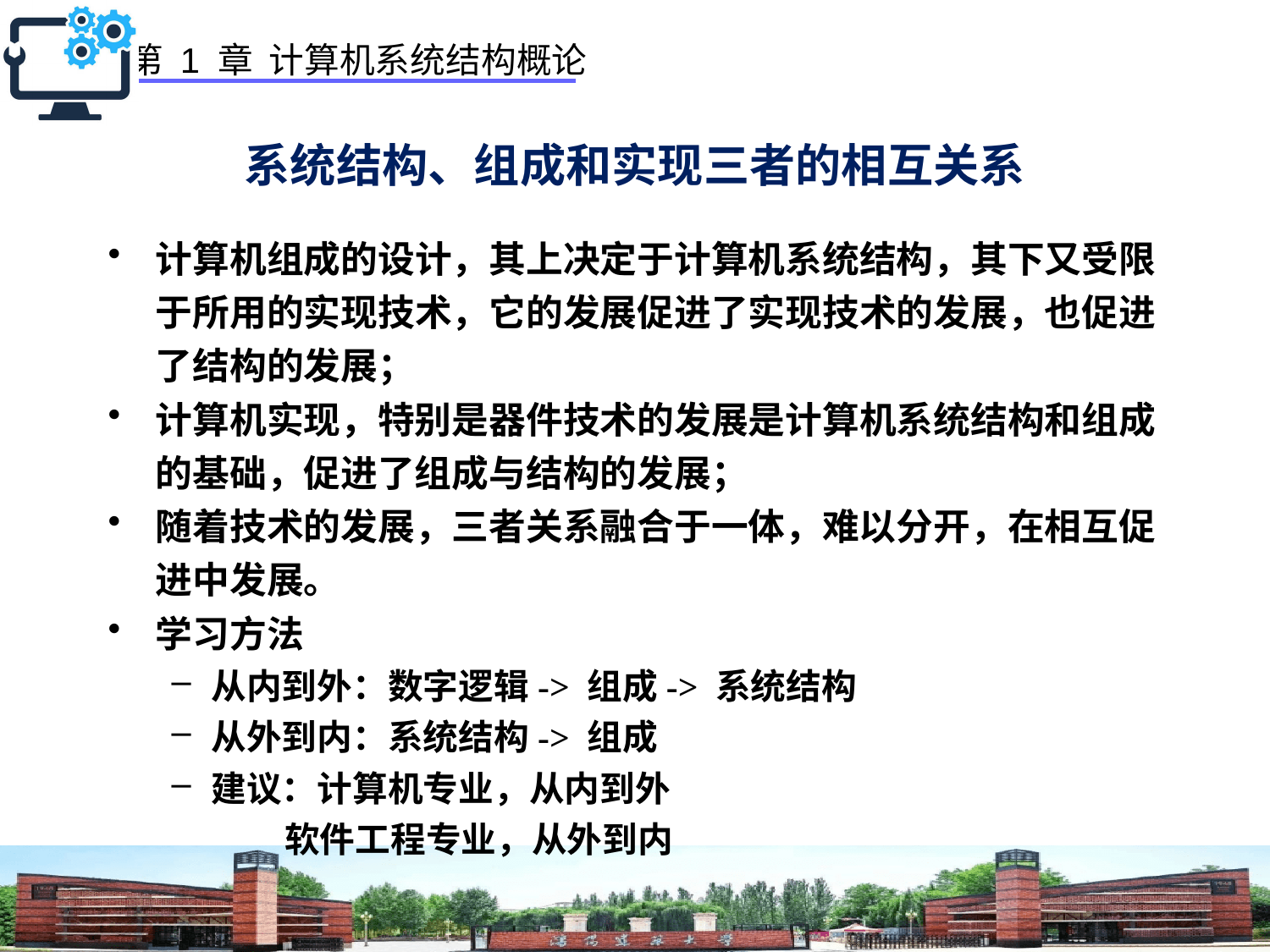

# 系统结构、组成和实现三者的相互关系
计算机组成的设计，其上决定于计算机系统结构，其下又受限于所用的实现技术，它的发展促进了实现技术的发展，也促进了结构的发展；
计算机实现，特别是器件技术的发展是计算机系统结构和组成的基础，促进了组成与结构的发展；
随着技术的发展，三者关系融合于一体，难以分开，在相互促进中发展。
学习方法
从内到外：数字逻辑-> 组成-> 系统结构
从外到内：系统结构-> 组成
建议：计算机专业，从内到外
             软件工程专业，从外到内